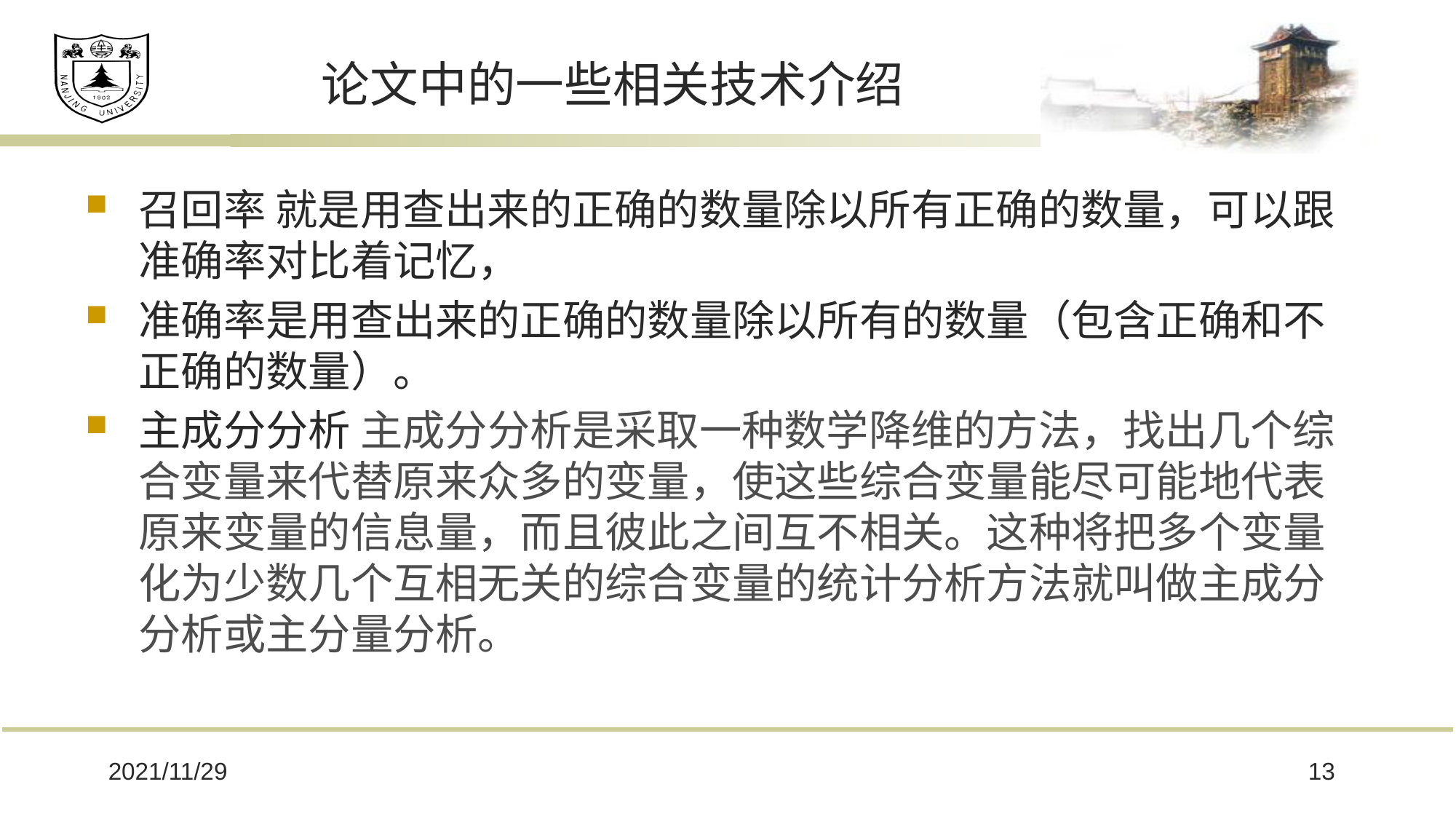

# 论文中的一些相关技术介绍
召回率 就是用查出来的正确的数量除以所有正确的数量，可以跟准确率对比着记忆，
准确率是用查出来的正确的数量除以所有的数量（包含正确和不正确的数量）。
主成分分析 主成分分析是采取一种数学降维的方法，找出几个综合变量来代替原来众多的变量，使这些综合变量能尽可能地代表原来变量的信息量，而且彼此之间互不相关。这种将把多个变量化为少数几个互相无关的综合变量的统计分析方法就叫做主成分分析或主分量分析。

2021/11/29
13